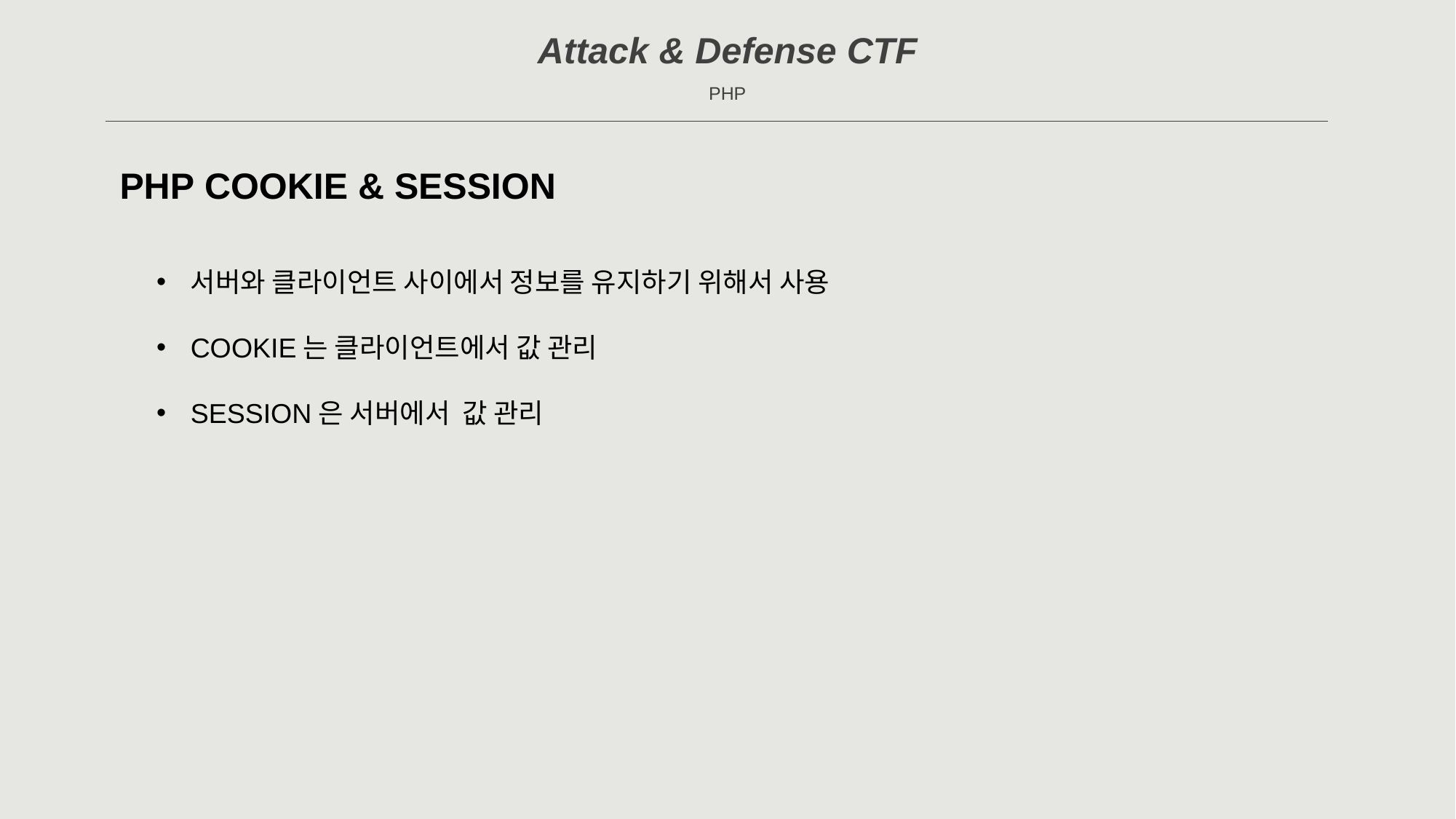

Attack & Defense CTF
PHP
PHP COOKIE & SESSION
서버와 클라이언트 사이에서 정보를 유지하기 위해서 사용
COOKIE는 클라이언트에서 값 관리
SESSION은 서버에서  값 관리